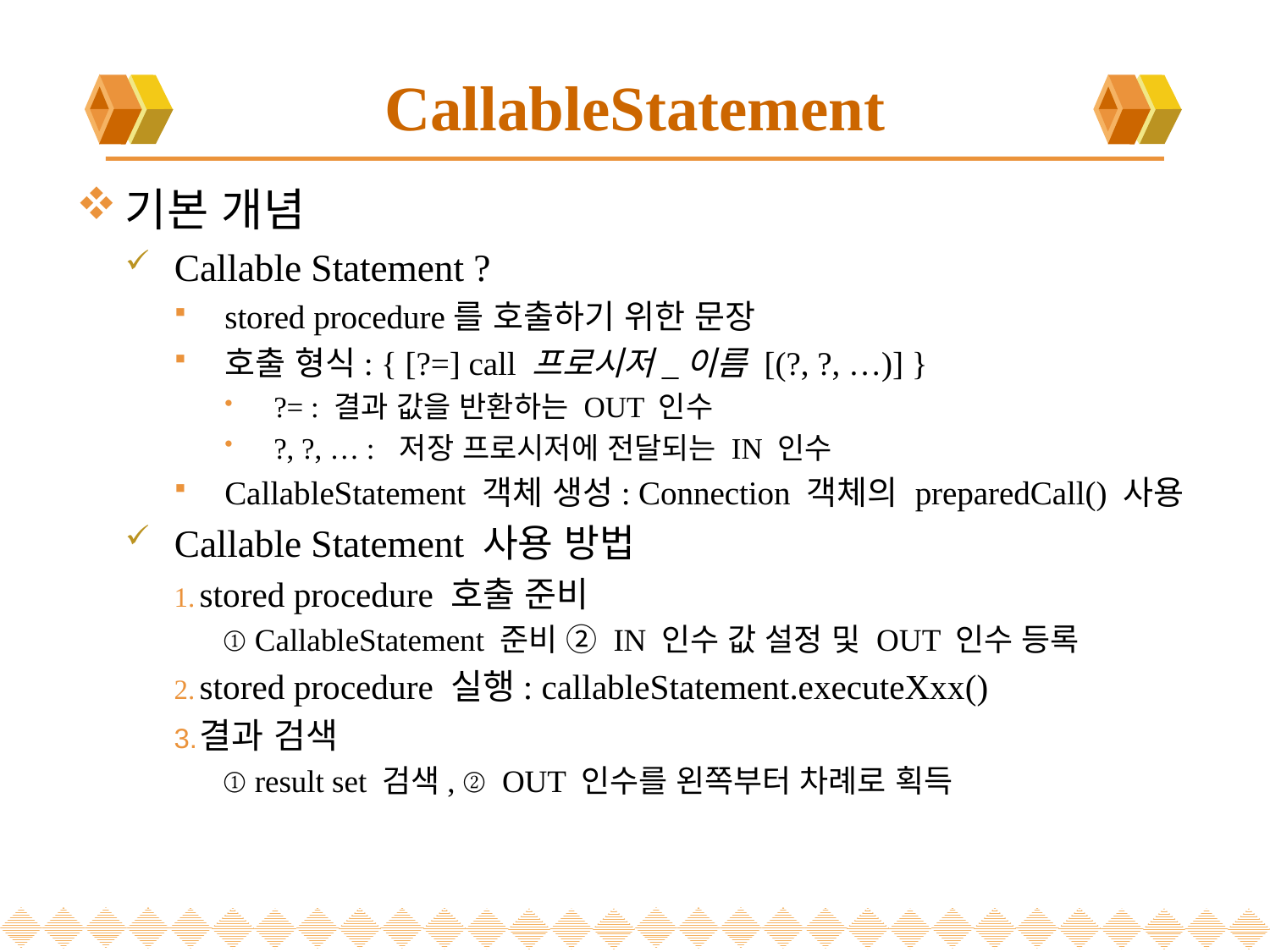

# CallableStatement
기본 개념
Callable Statement ?
stored procedure를 호출하기 위한 문장
호출 형식: { [?=] call 프로시저_이름 [(?, ?, …)] }
?= : 결과 값을 반환하는 OUT 인수
?, ?, … : 	저장 프로시저에 전달되는 IN 인수
CallableStatement 객체 생성: Connection 객체의 preparedCall() 사용
Callable Statement 사용 방법
stored procedure 호출 준비
① CallableStatement 준비 ② IN 인수 값 설정 및 OUT 인수 등록
stored procedure 실행: callableStatement.executeXxx()
	결과 검색
① result set 검색, ② OUT 인수를 왼쪽부터 차례로 획득